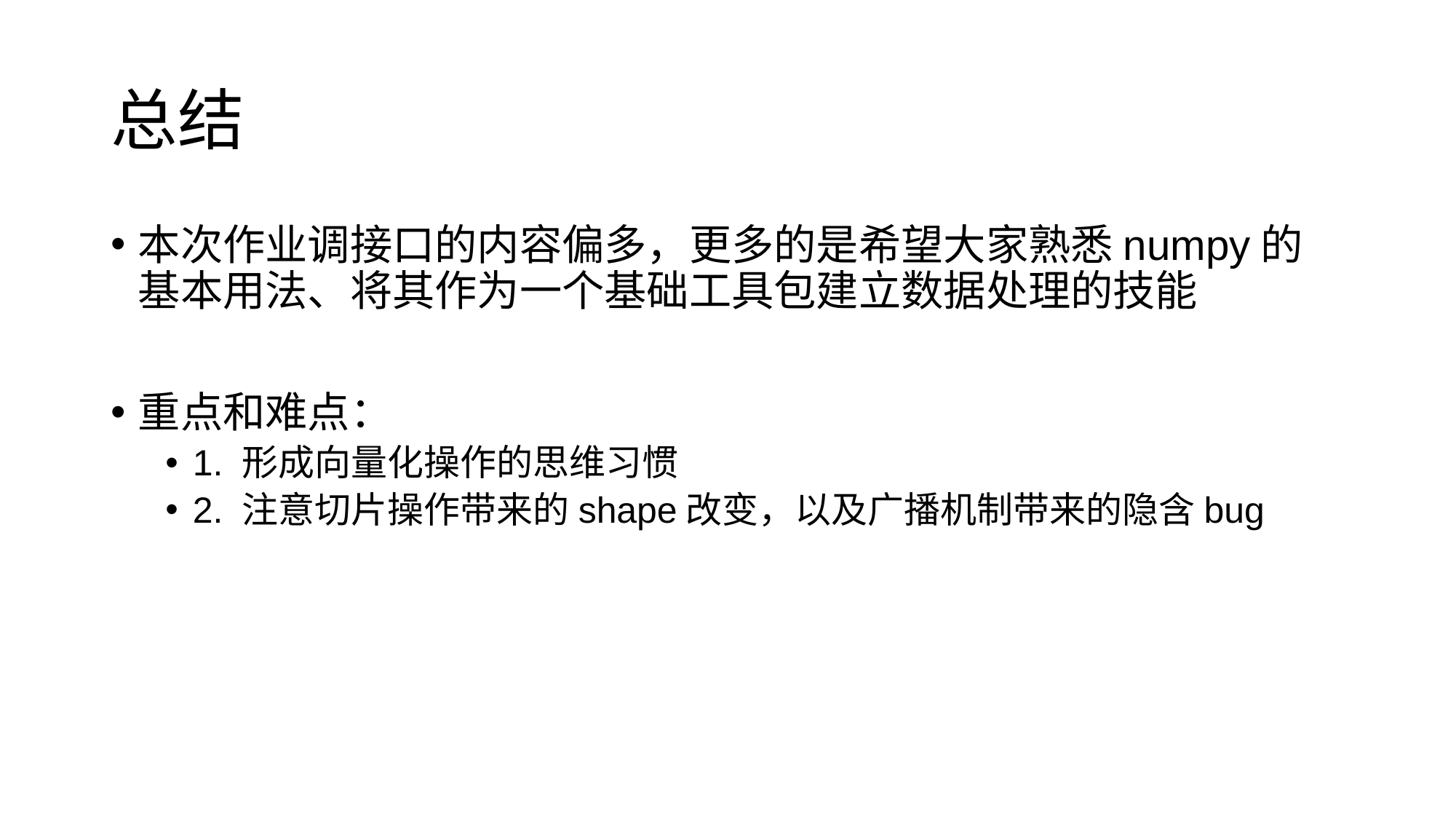

# 总结
本次作业调接口的内容偏多，更多的是希望大家熟悉numpy的基本用法、将其作为一个基础工具包建立数据处理的技能

重点和难点：
1. 形成向量化操作的思维习惯
2. 注意切片操作带来的shape改变，以及广播机制带来的隐含bug